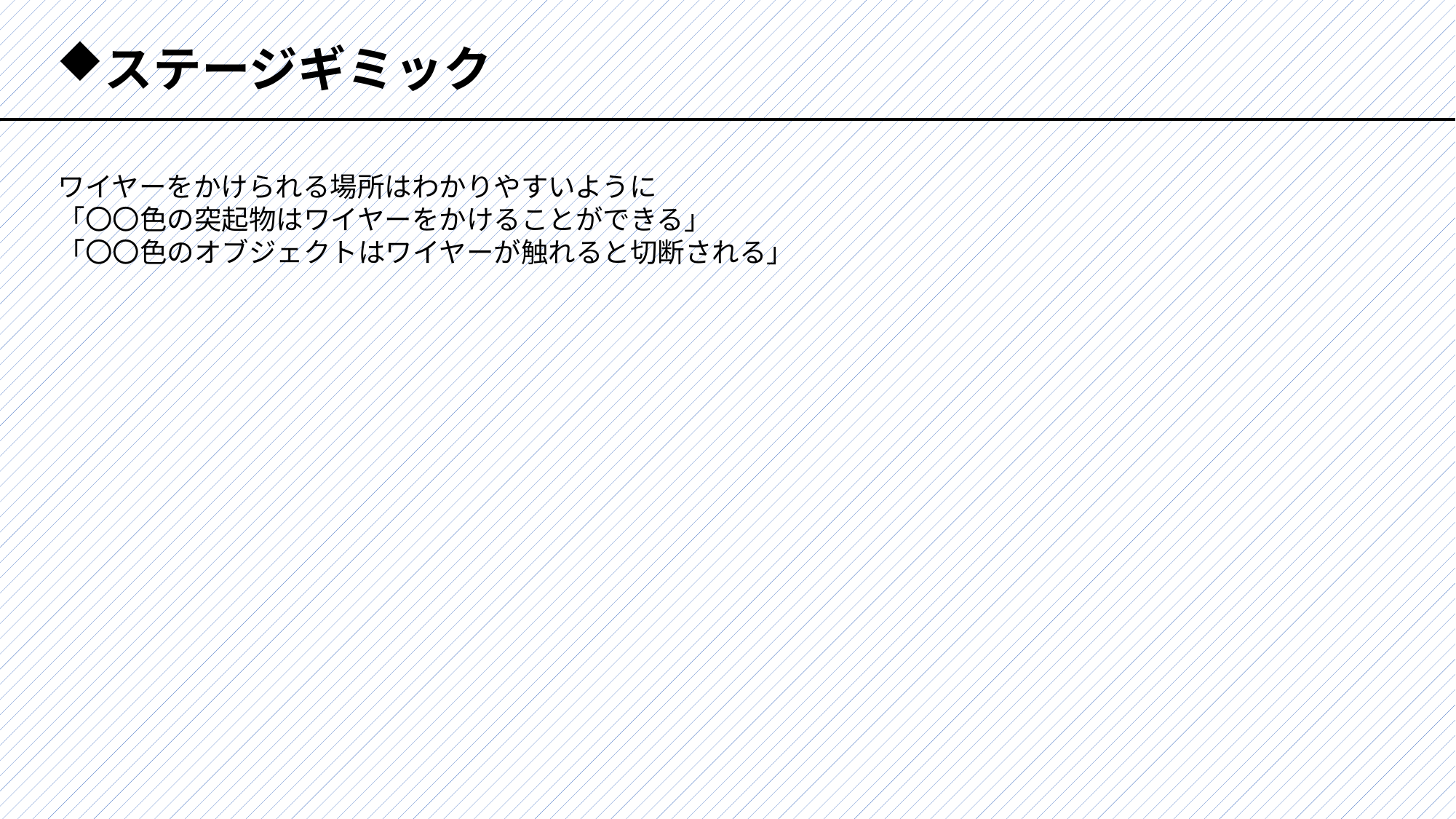

ステージギミック
ワイヤーをかけられる場所はわかりやすいように
「〇〇色の突起物はワイヤーをかけることができる」
「〇〇色のオブジェクトはワイヤーが触れると切断される」